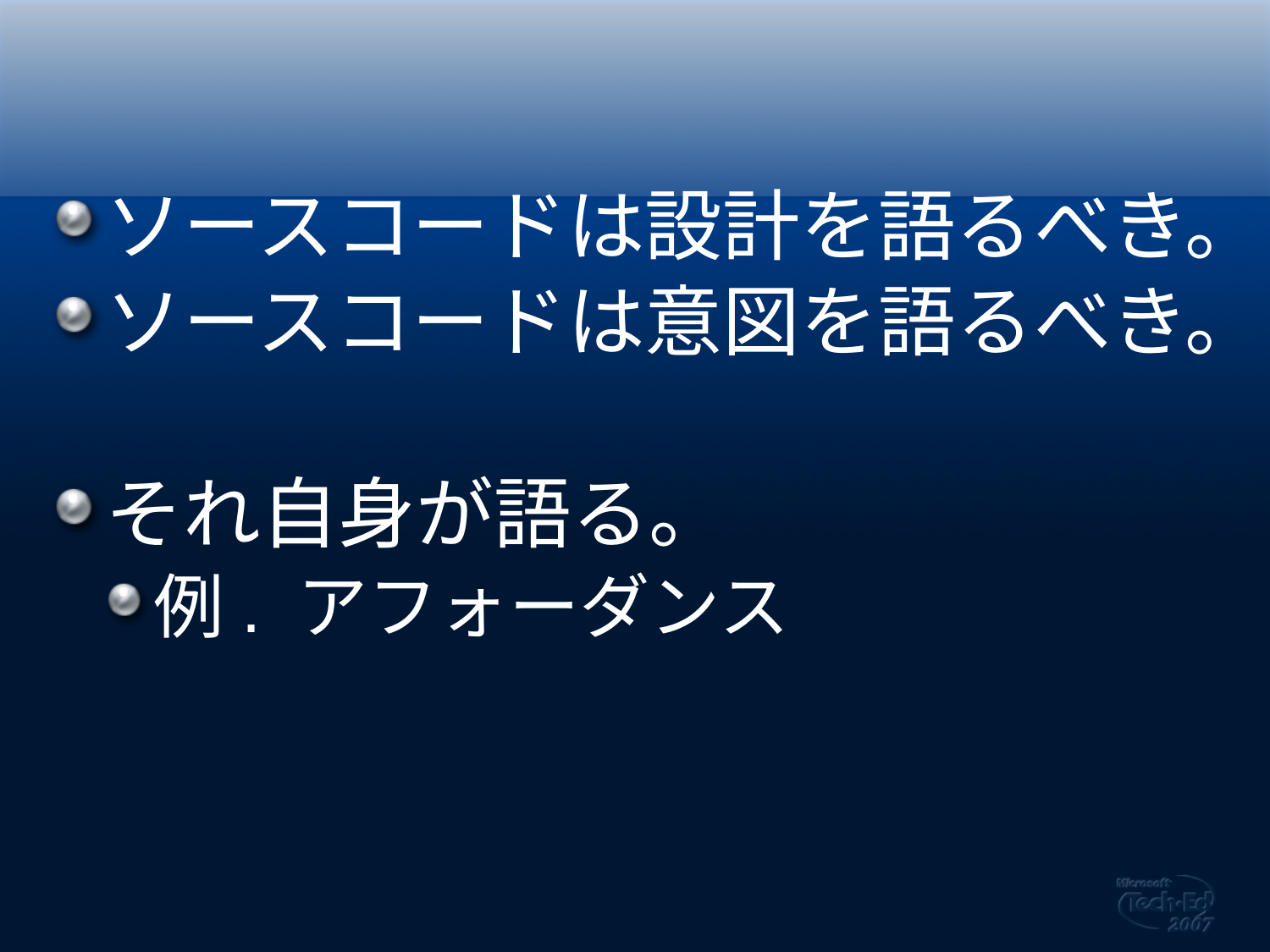

ソースコードは設計を語るべき。
ソースコードは意図を語るべき。

それ自身が語る。
例. アフォーダンス